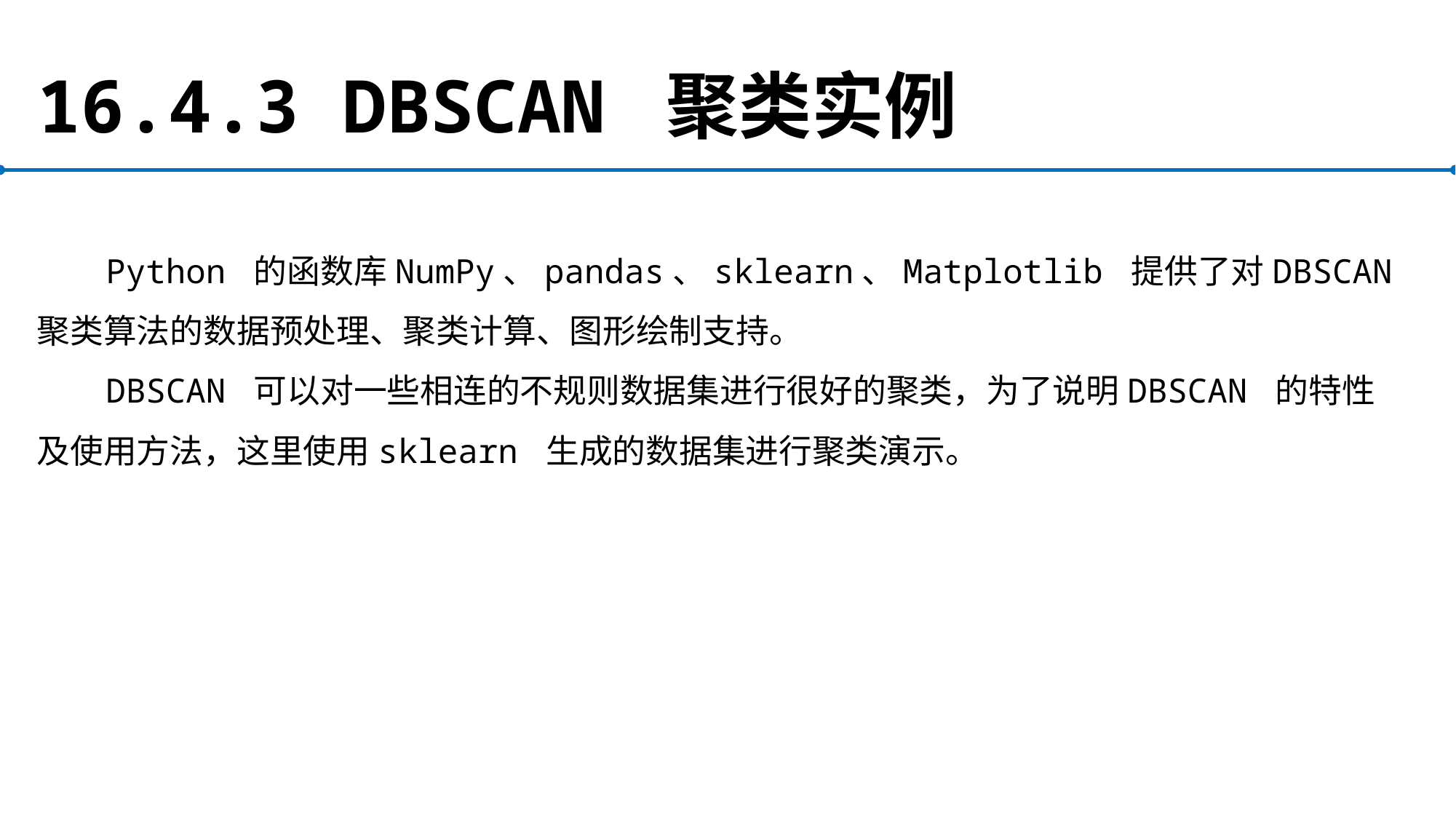

# 16.4.3 DBSCAN 聚类实例
Python 的函数库NumPy、pandas、sklearn、Matplotlib 提供了对DBSCAN 聚类算法的数据预处理、聚类计算、图形绘制支持。
DBSCAN 可以对一些相连的不规则数据集进行很好的聚类，为了说明DBSCAN 的特性及使用方法，这里使用sklearn 生成的数据集进行聚类演示。